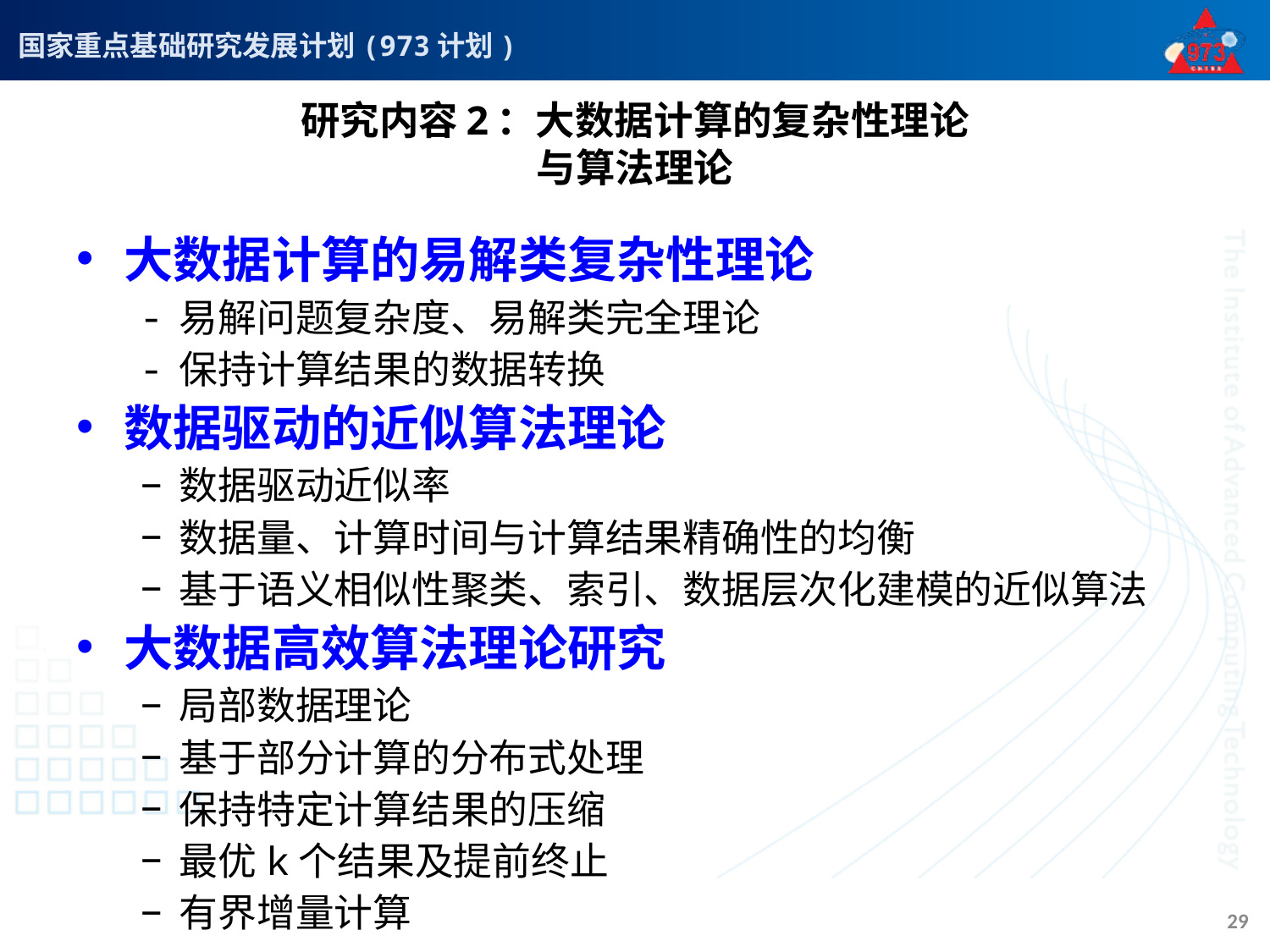

# 研究内容2：大数据计算的复杂性理论 与算法理论
大数据计算的易解类复杂性理论
易解问题复杂度、易解类完全理论
保持计算结果的数据转换
数据驱动的近似算法理论
数据驱动近似率
数据量、计算时间与计算结果精确性的均衡
基于语义相似性聚类、索引、数据层次化建模的近似算法
大数据高效算法理论研究
局部数据理论
基于部分计算的分布式处理
保持特定计算结果的压缩
最优k个结果及提前终止
有界增量计算

29